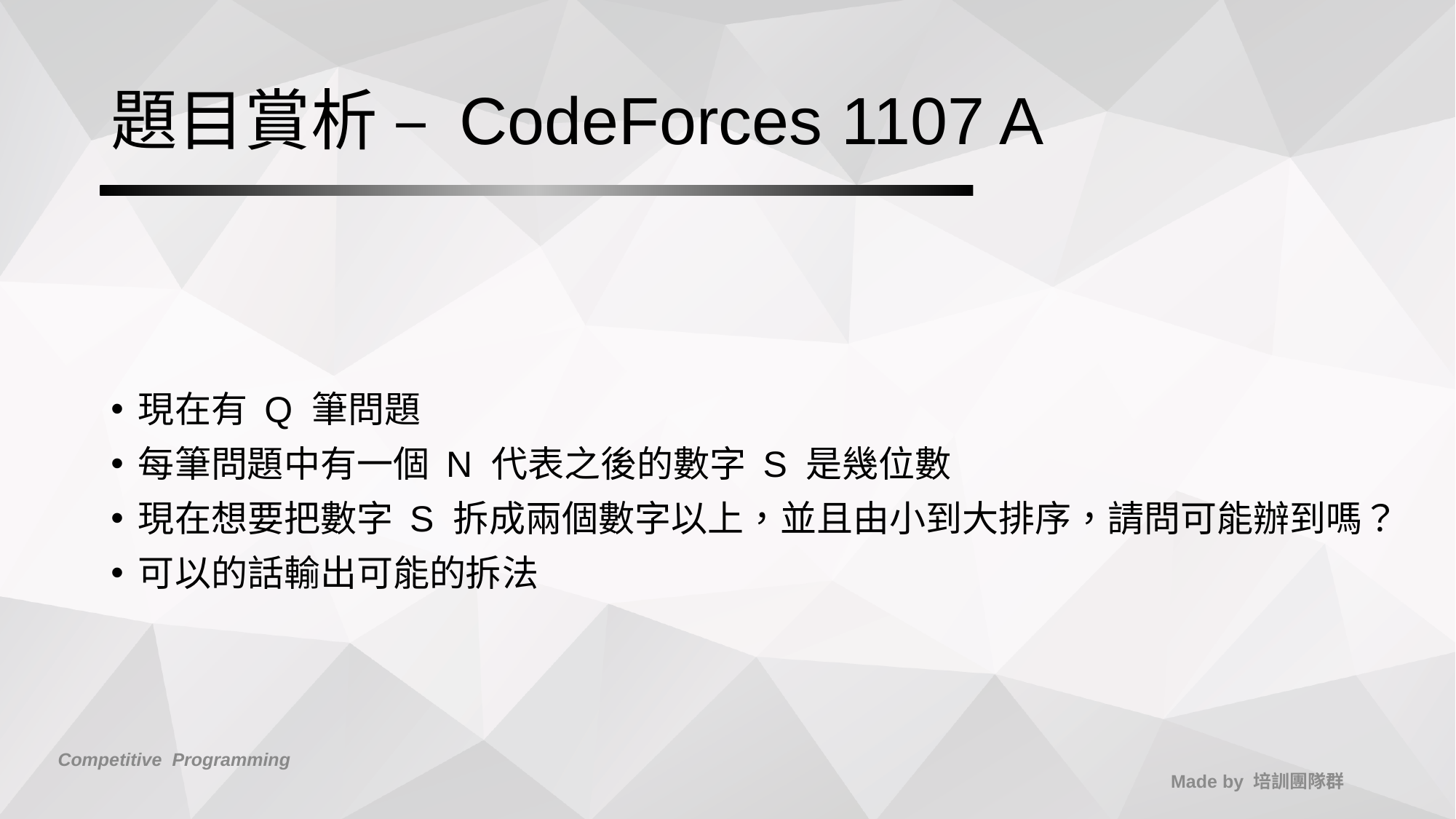

# 題目賞析 – CodeForces 1107 A
現在有 Q 筆問題
每筆問題中有一個 N 代表之後的數字 S 是幾位數
現在想要把數字 S 拆成兩個數字以上，並且由小到大排序，請問可能辦到嗎？
可以的話輸出可能的拆法